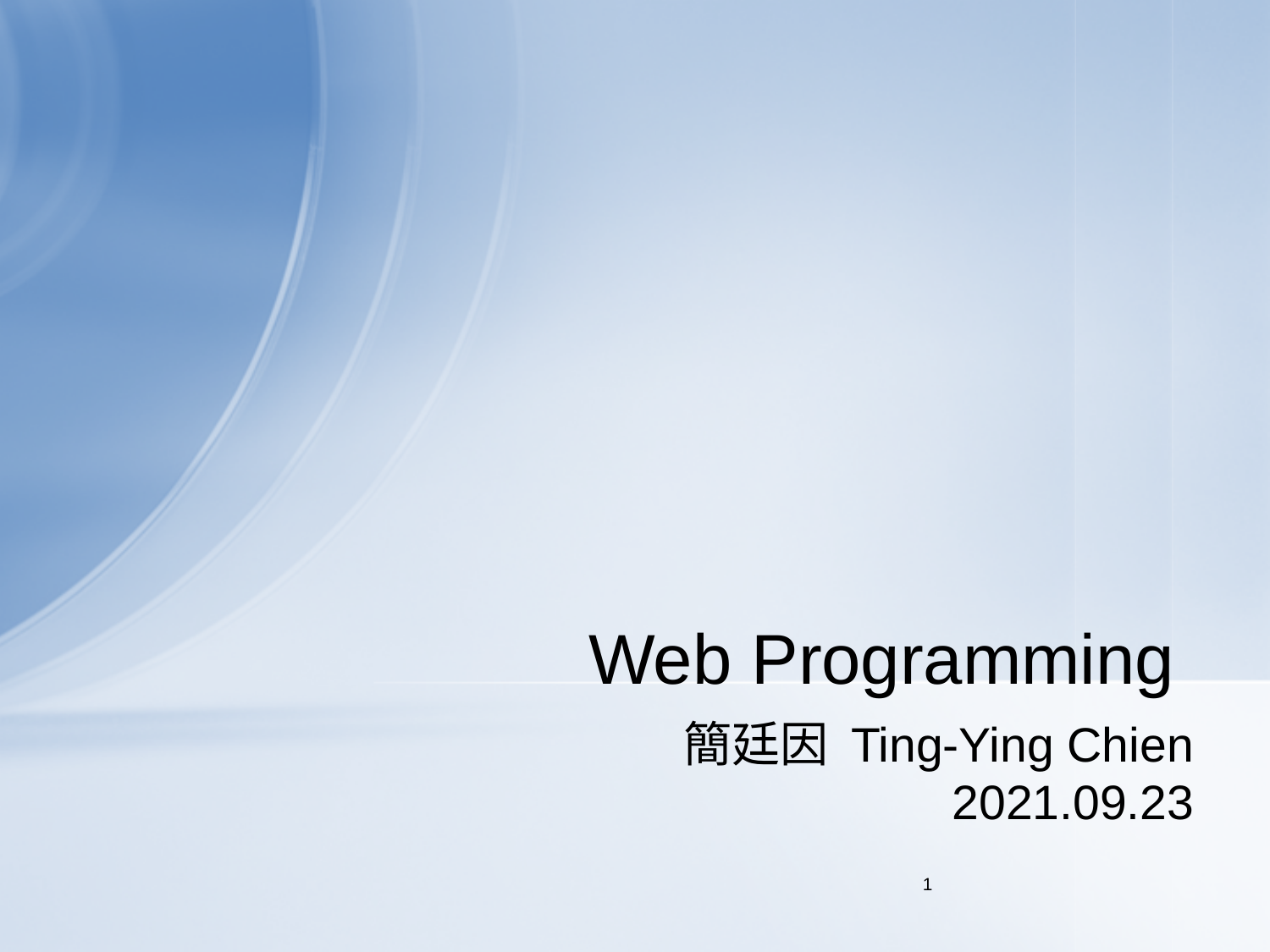

# Web Programming
 簡廷因 Ting-Ying Chien
2021.09.23
1